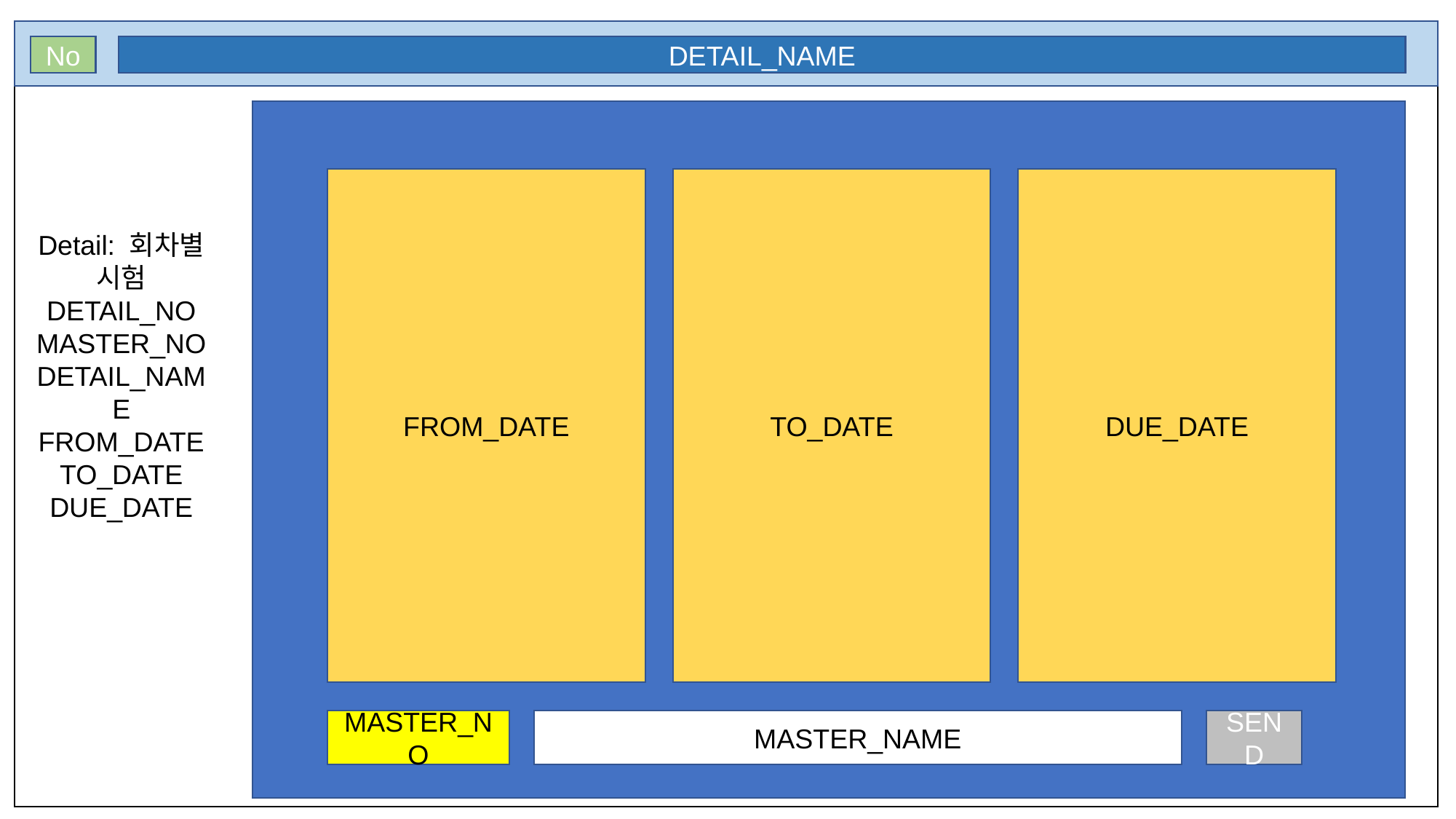

No
DETAIL_NAME

FROM_DATE
TO_DATE
DUE_DATE
Detail: 회차별 시험
DETAIL_NO
MASTER_NO
DETAIL_NAME
FROM_DATE
TO_DATE
DUE_DATE
MASTER_NO
MASTER_NAME
SEND